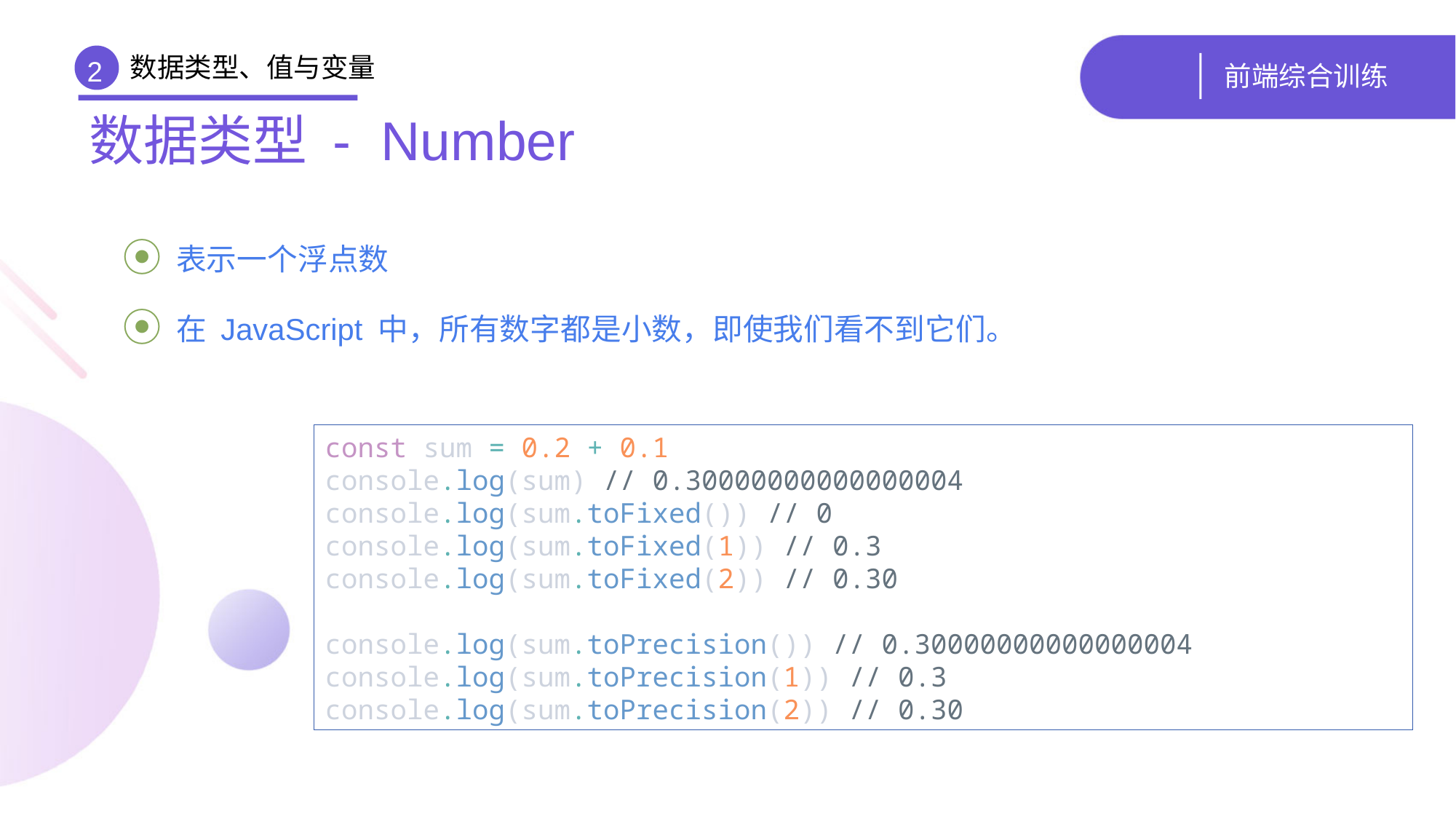

数据类型、值与变量
# 前端综合训练
2
数据类型 -  Number
 表示一个浮点数
 在 JavaScript 中，所有数字都是小数，即使我们看不到它们。
const sum = 0.2 + 0.1
console.log(sum) // 0.30000000000000004
console.log(sum.toFixed()) // 0
console.log(sum.toFixed(1)) // 0.3
console.log(sum.toFixed(2)) // 0.30
console.log(sum.toPrecision()) // 0.30000000000000004
console.log(sum.toPrecision(1)) // 0.3
console.log(sum.toPrecision(2)) // 0.30